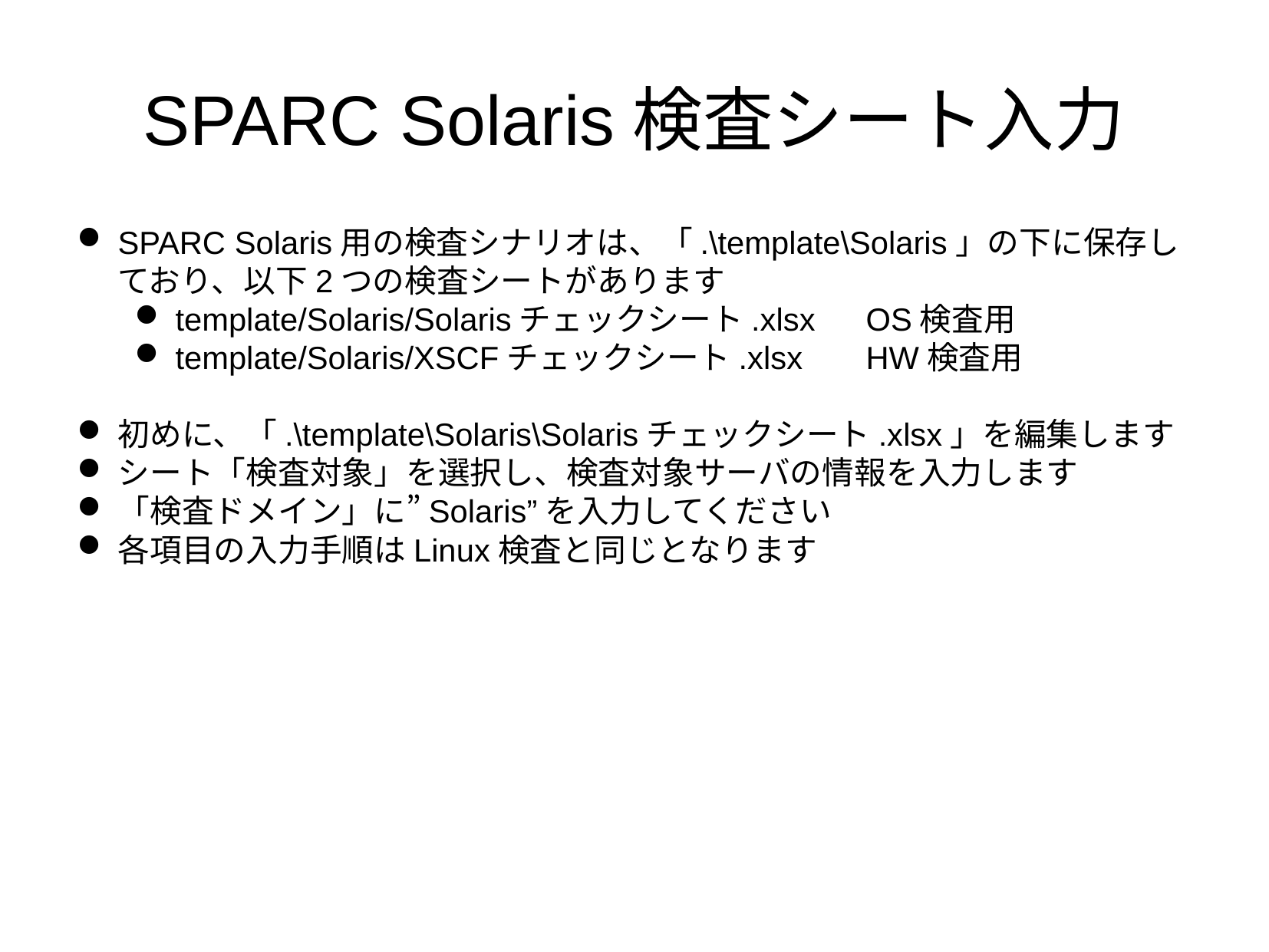

SPARC Solaris検査シート入力
SPARC Solaris用の検査シナリオは、「.\template\Solaris」の下に保存しており、以下2つの検査シートがあります
template/Solaris/Solarisチェックシート.xlsx	OS検査用
template/Solaris/XSCFチェックシート.xlsx	HW検査用
初めに、「.\template\Solaris\Solarisチェックシート.xlsx」を編集します
シート「検査対象」を選択し、検査対象サーバの情報を入力します
「検査ドメイン」に”Solaris”を入力してください
各項目の入力手順はLinux検査と同じとなります